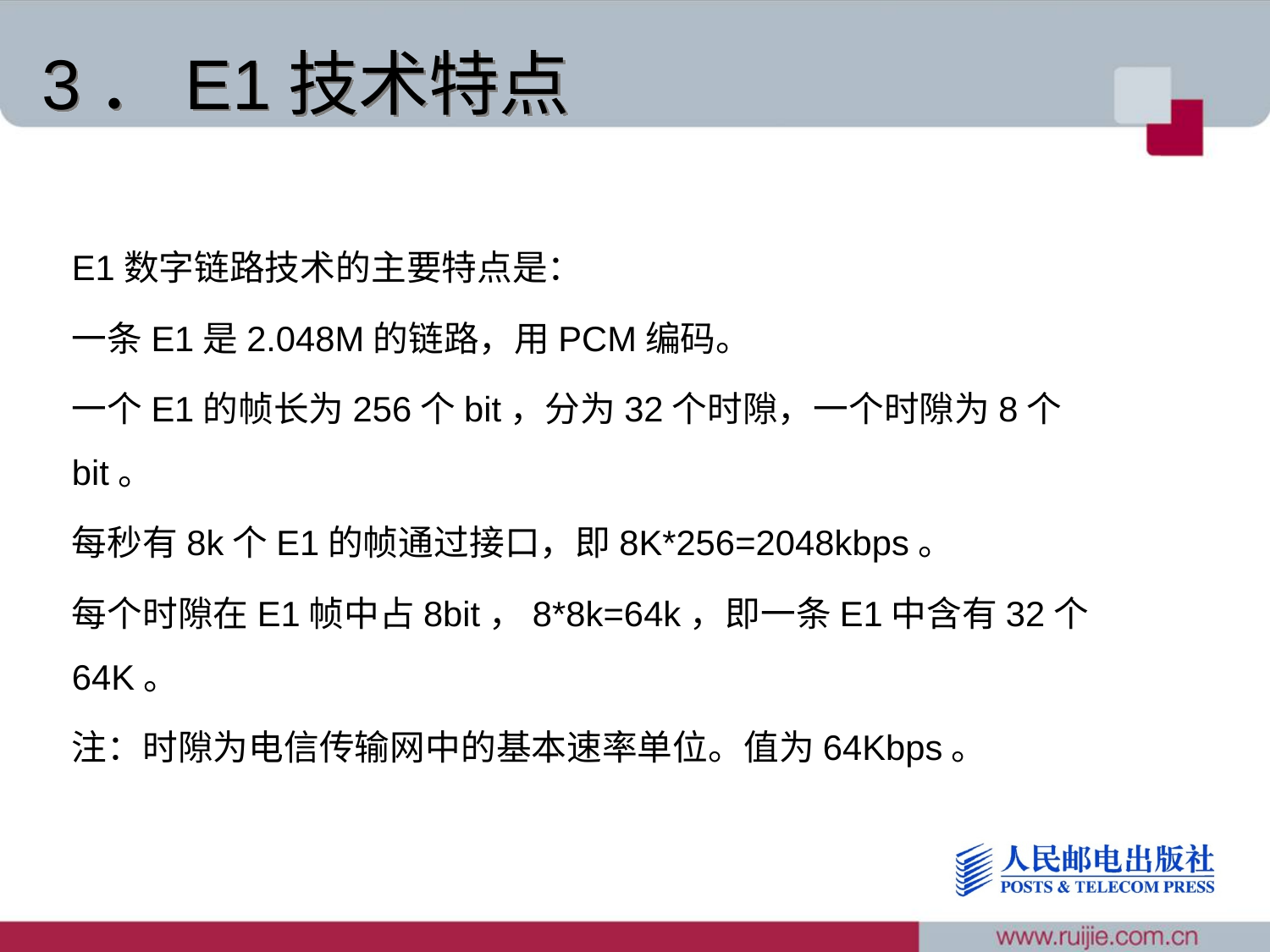

3．E1技术特点
E1数字链路技术的主要特点是：
一条E1是2.048M的链路，用PCM编码。
一个E1的帧长为256个bit，分为32个时隙，一个时隙为8个bit。
每秒有8k个E1的帧通过接口，即8K*256=2048kbps。
每个时隙在E1帧中占8bit，8*8k=64k，即一条E1中含有32个64K。
注：时隙为电信传输网中的基本速率单位。值为64Kbps。